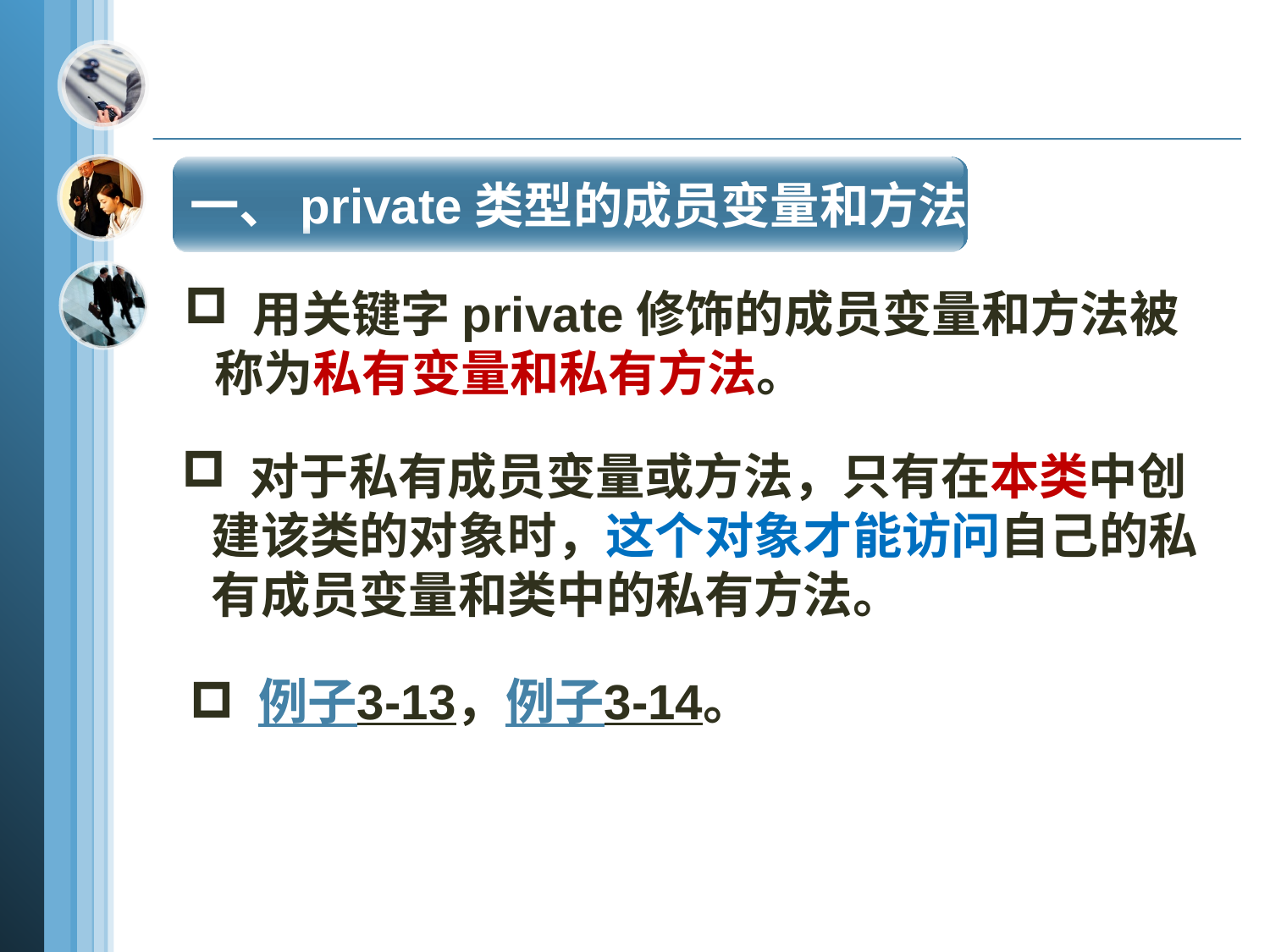

一、private类型的成员变量和方法

 用关键字private修饰的成员变量和方法被称为私有变量和私有方法。
 对于私有成员变量或方法，只有在本类中创建该类的对象时，这个对象才能访问自己的私有成员变量和类中的私有方法。
 例子3-13，例子3-14。